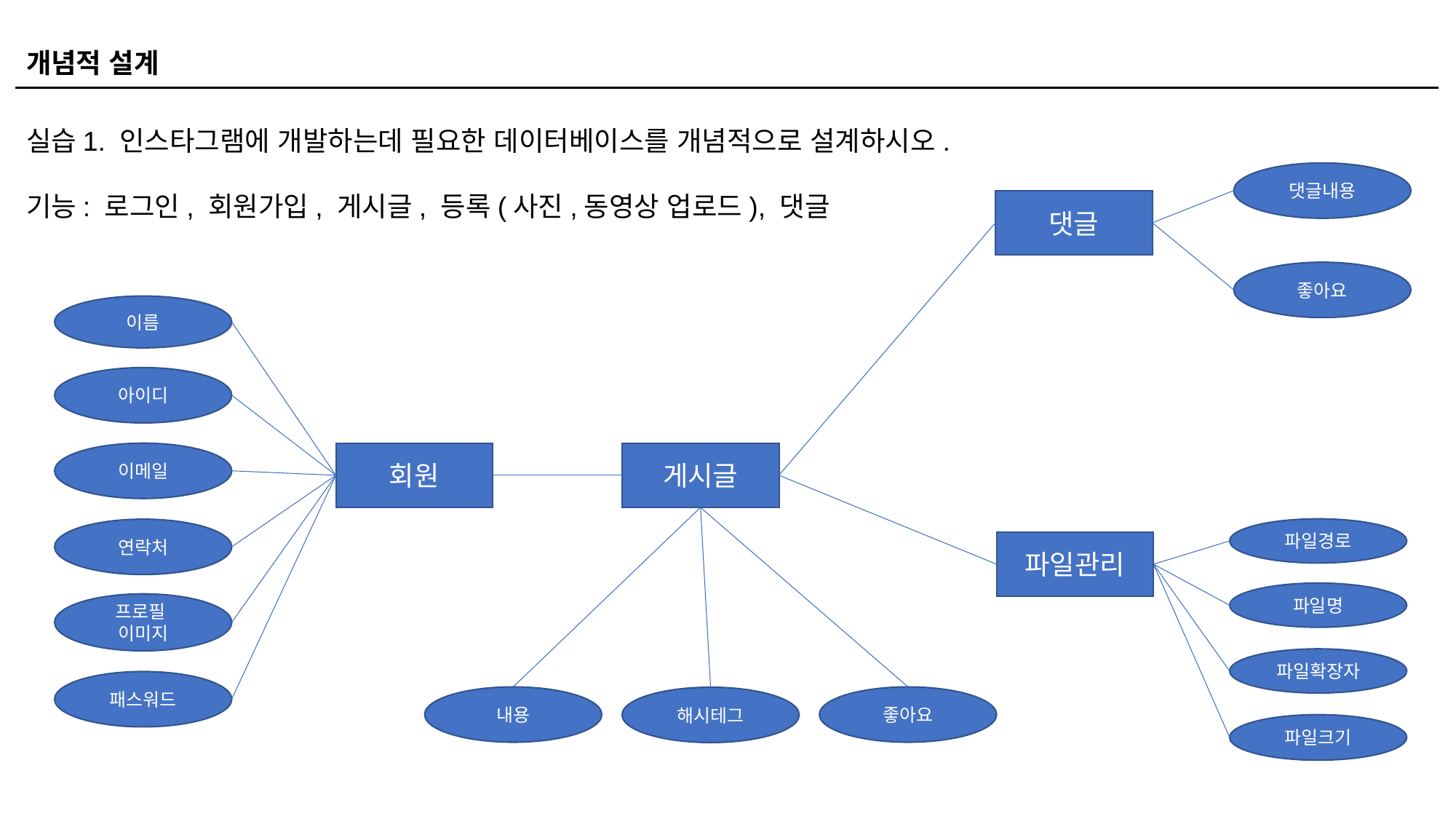

개념적 설계
실습1. 인스타그램에 개발하는데 필요한 데이터베이스를 개념적으로 설계하시오.

기능: 로그인, 회원가입, 게시글, 등록(사진,동영상 업로드), 댓글
댓글내용
댓글
좋아요
이름
아이디
게시글
이메일
회원
파일경로
연락처
파일관리
파일명
프로필
이미지
파일확장자
패스워드
내용
좋아요
해시테그
파일크기